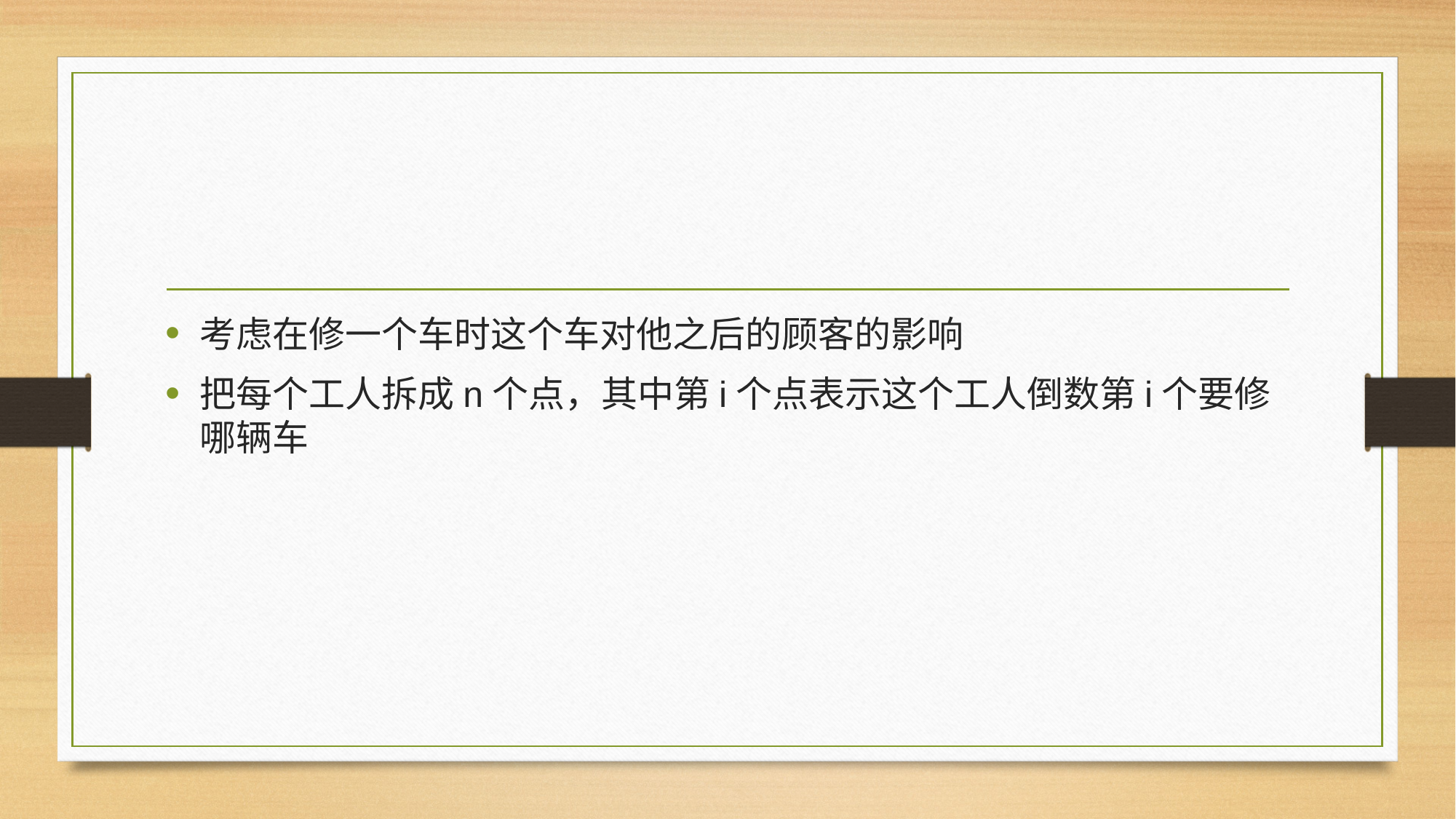

#
考虑在修一个车时这个车对他之后的顾客的影响
把每个工人拆成n个点，其中第i个点表示这个工人倒数第i个要修哪辆车